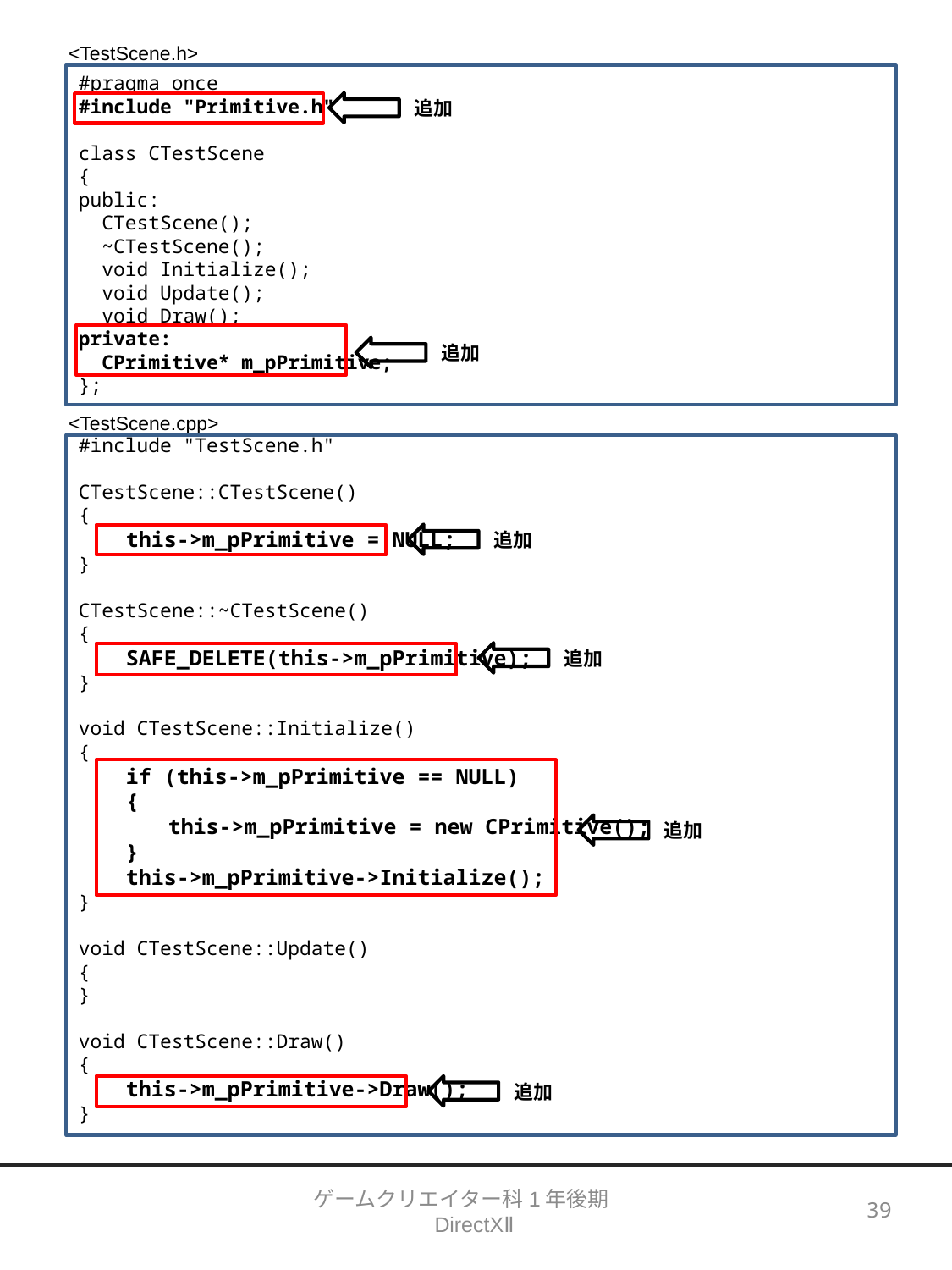

<TestScene.h>
#pragma once
#include "Primitive.h"

class CTestScene
{
public:
  CTestScene();
  ~CTestScene();
  void Initialize();
  void Update();
  void Draw();
private:
  CPrimitive* m_pPrimitive;
};

追加

追加

<TestScene.cpp>
#include "TestScene.h"

CTestScene::CTestScene()
{
　　this->m_pPrimitive = NULL;
}

CTestScene::~CTestScene()
{
　　SAFE_DELETE(this->m_pPrimitive);
}

void CTestScene::Initialize()
{
　　if (this->m_pPrimitive == NULL)
　　{
　　　　this->m_pPrimitive = new CPrimitive();
　　}
　　this->m_pPrimitive->Initialize();
}

void CTestScene::Update()
{
}

void CTestScene::Draw()
{
　　this->m_pPrimitive->Draw();
}

追加

追加

追加

追加

ゲームクリエイター科1年後期　DirectXⅡ
39